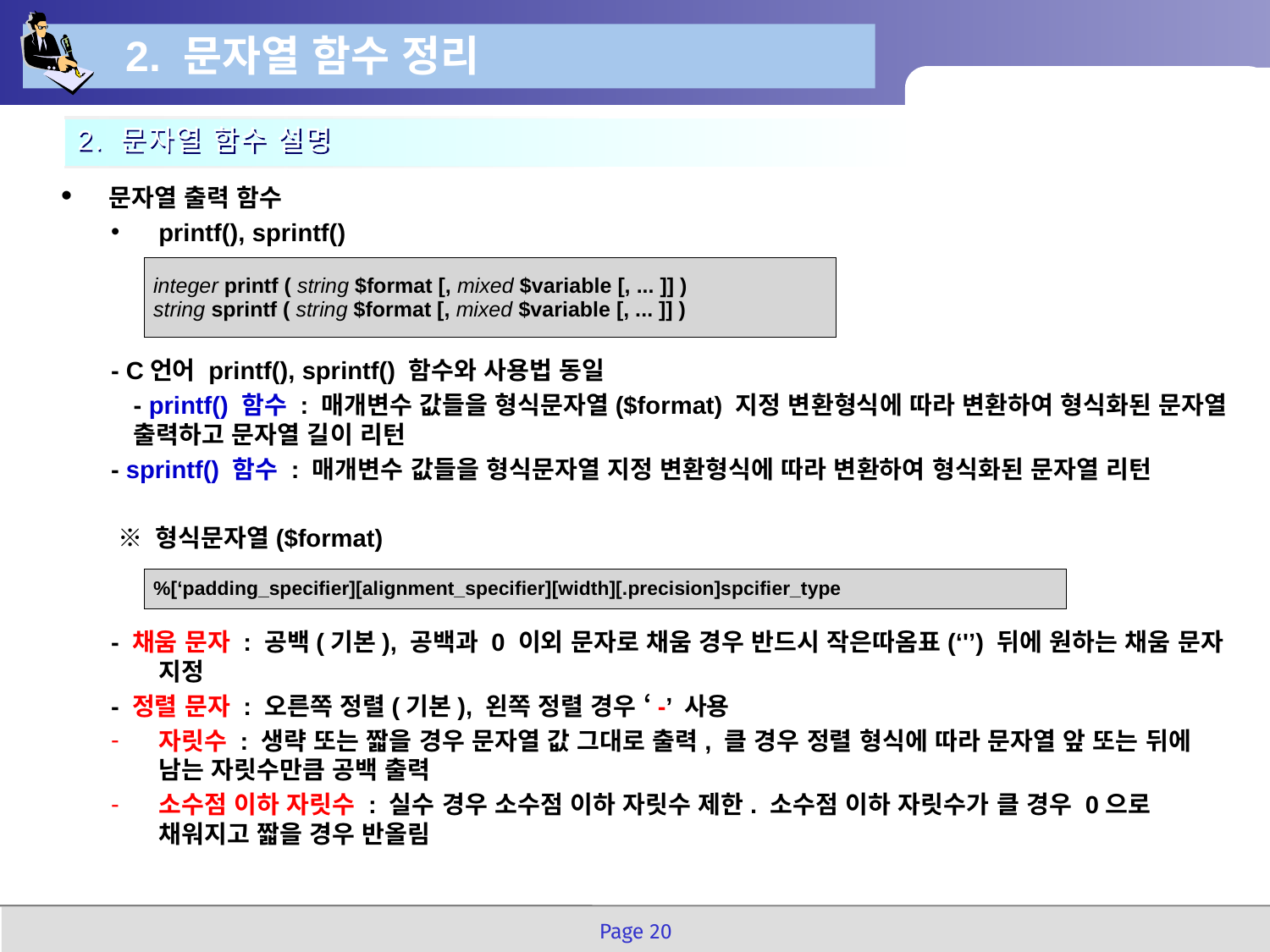

2. 문자열 함수 정리
2. 문자열 함수 설명

문자열 출력 함수
printf(), sprintf()

- C언어 printf(), sprintf() 함수와 사용법 동일
- printf() 함수 : 매개변수 값들을 형식문자열($format) 지정 변환형식에 따라 변환하여 형식화된 문자열 출력하고 문자열 길이 리턴
- sprintf() 함수 : 매개변수 값들을 형식문자열 지정 변환형식에 따라 변환하여 형식화된 문자열 리턴

 ※ 형식문자열($format)

- 채움 문자 : 공백(기본), 공백과 0 이외 문자로 채움 경우 반드시 작은따옴표(‘'’) 뒤에 원하는 채움 문자 지정
- 정렬 문자 : 오른쪽 정렬(기본), 왼쪽 정렬 경우 ‘-’ 사용
자릿수 : 생략 또는 짧을 경우 문자열 값 그대로 출력, 클 경우 정렬 형식에 따라 문자열 앞 또는 뒤에 남는 자릿수만큼 공백 출력
소수점 이하 자릿수 : 실수 경우 소수점 이하 자릿수 제한. 소수점 이하 자릿수가 클 경우 0으로 채워지고 짧을 경우 반올림

| integer printf ( string $format [, mixed $variable [, ... ]] ) string sprintf ( string $format [, mixed $variable [, ... ]] ) |
| --- |
| %[‘padding\_specifier][alignment\_specifier][width][.precision]spcifier\_type |
| --- |
Page 20